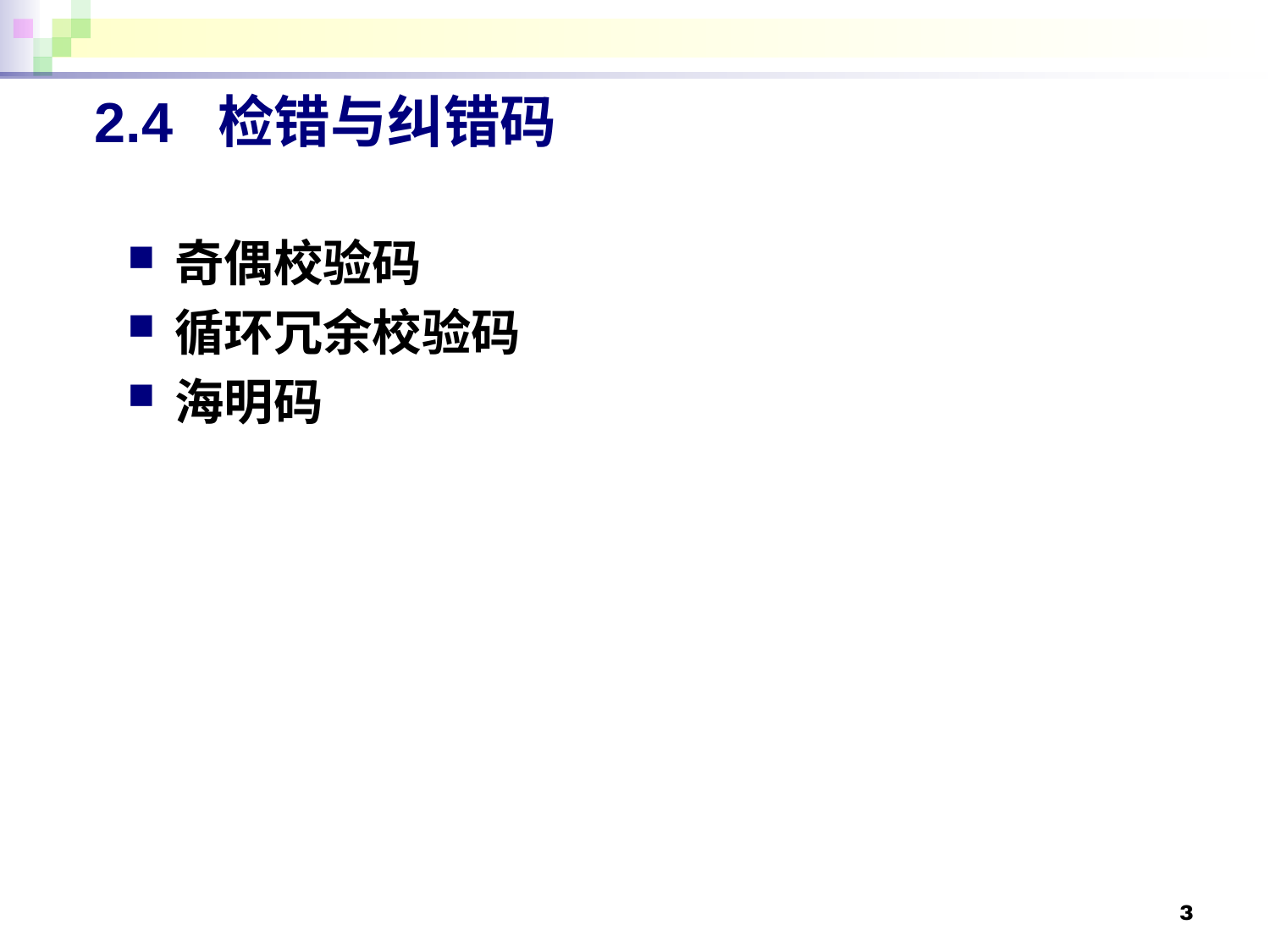

# 2.4  检错与纠错码
奇偶校验码
循环冗余校验码
海明码
3